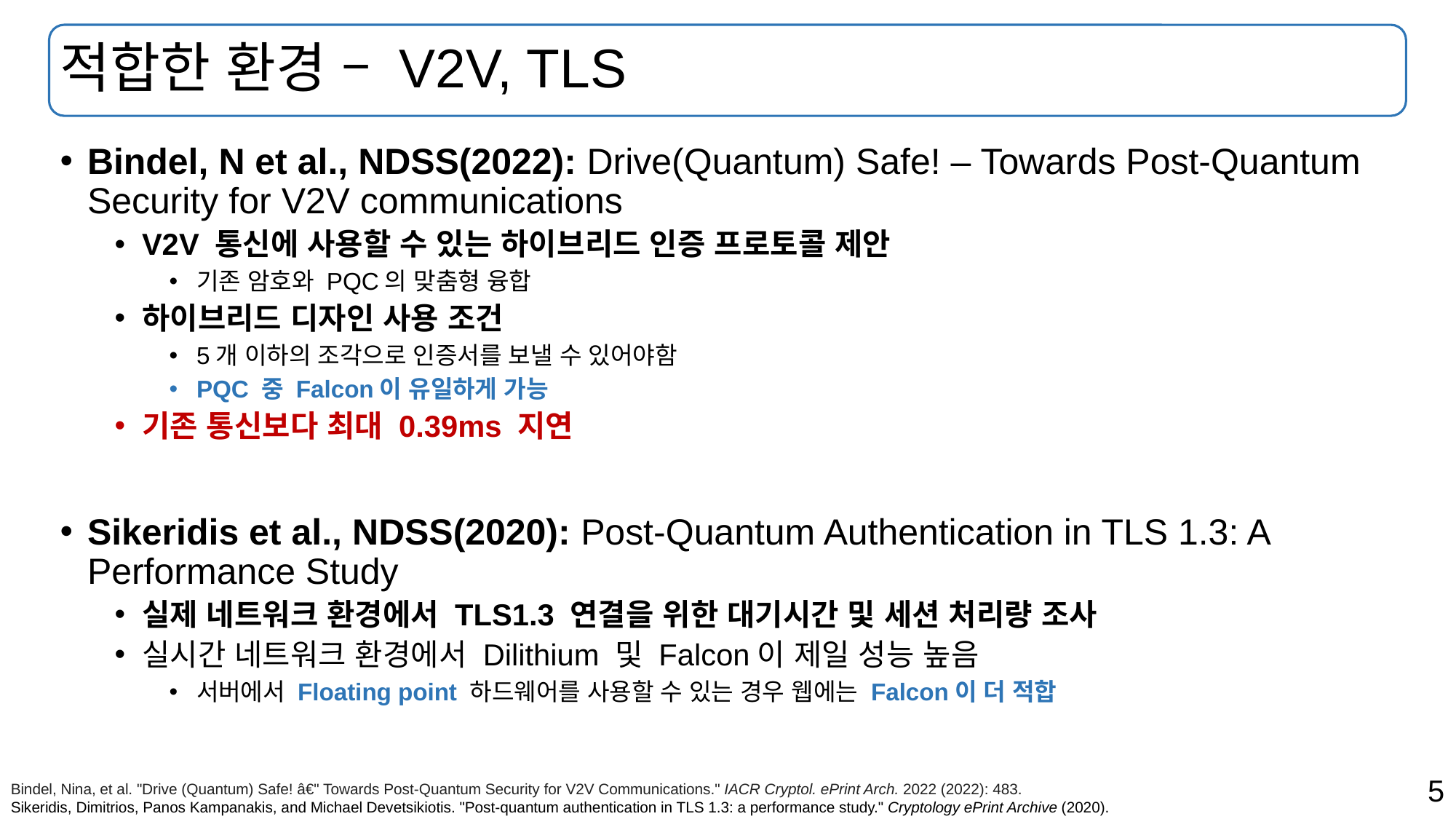

# 적합한 환경 – V2V, TLS
Bindel, N et al., NDSS(2022): Drive(Quantum) Safe! – Towards Post-Quantum Security for V2V communications
V2V 통신에 사용할 수 있는 하이브리드 인증 프로토콜 제안
기존 암호와 PQC의 맞춤형 융합
하이브리드 디자인 사용 조건
5개 이하의 조각으로 인증서를 보낼 수 있어야함
PQC 중 Falcon이 유일하게 가능
기존 통신보다 최대 0.39ms 지연

Sikeridis et al., NDSS(2020): Post-Quantum Authentication in TLS 1.3: A Performance Study
실제 네트워크 환경에서 TLS1.3 연결을 위한 대기시간 및 세션 처리량 조사
실시간 네트워크 환경에서 Dilithium 및 Falcon이 제일 성능 높음
서버에서 Floating point 하드웨어를 사용할 수 있는 경우 웹에는 Falcon이 더 적합

Bindel, Nina, et al. "Drive (Quantum) Safe! â€" Towards Post-Quantum Security for V2V Communications." IACR Cryptol. ePrint Arch. 2022 (2022): 483.
Sikeridis, Dimitrios, Panos Kampanakis, and Michael Devetsikiotis. "Post-quantum authentication in TLS 1.3: a performance study." Cryptology ePrint Archive (2020).